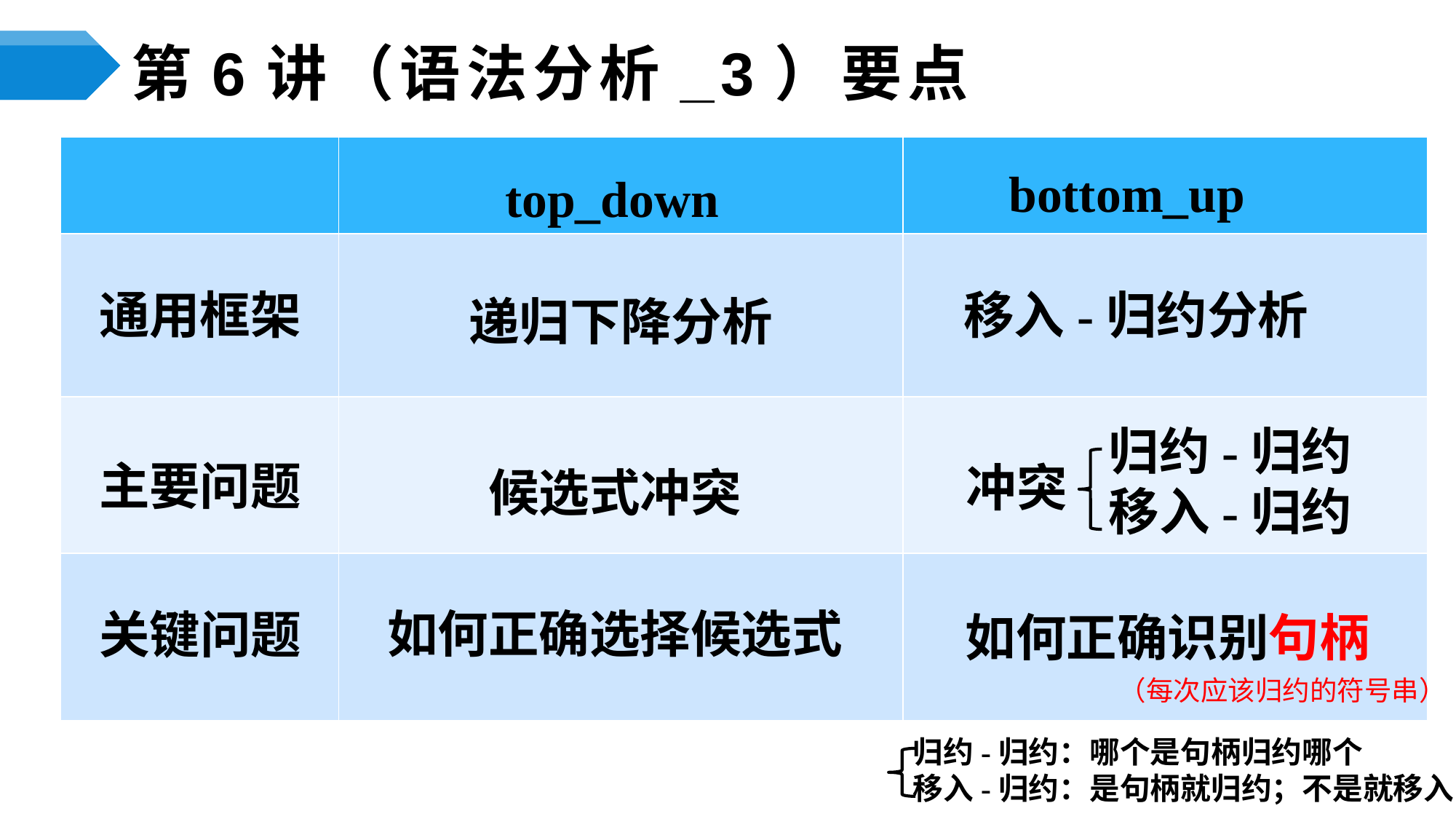

# 第6讲（语法分析_3）要点
|  |  |  |
| --- | --- | --- |
|  |  |  |
|  |  |  |
|  |  |  |
    bottom_up
    top_down
通用框架
移入-归约分析
递归下降分析
归约-归约
移入-归约
主要问题

冲突
候选式冲突
如何正确选择候选式
关键问题
如何正确识别句柄
（每次应该归约的符号串）
归约-归约：哪个是句柄归约哪个
移入-归约：是句柄就归约；不是就移入